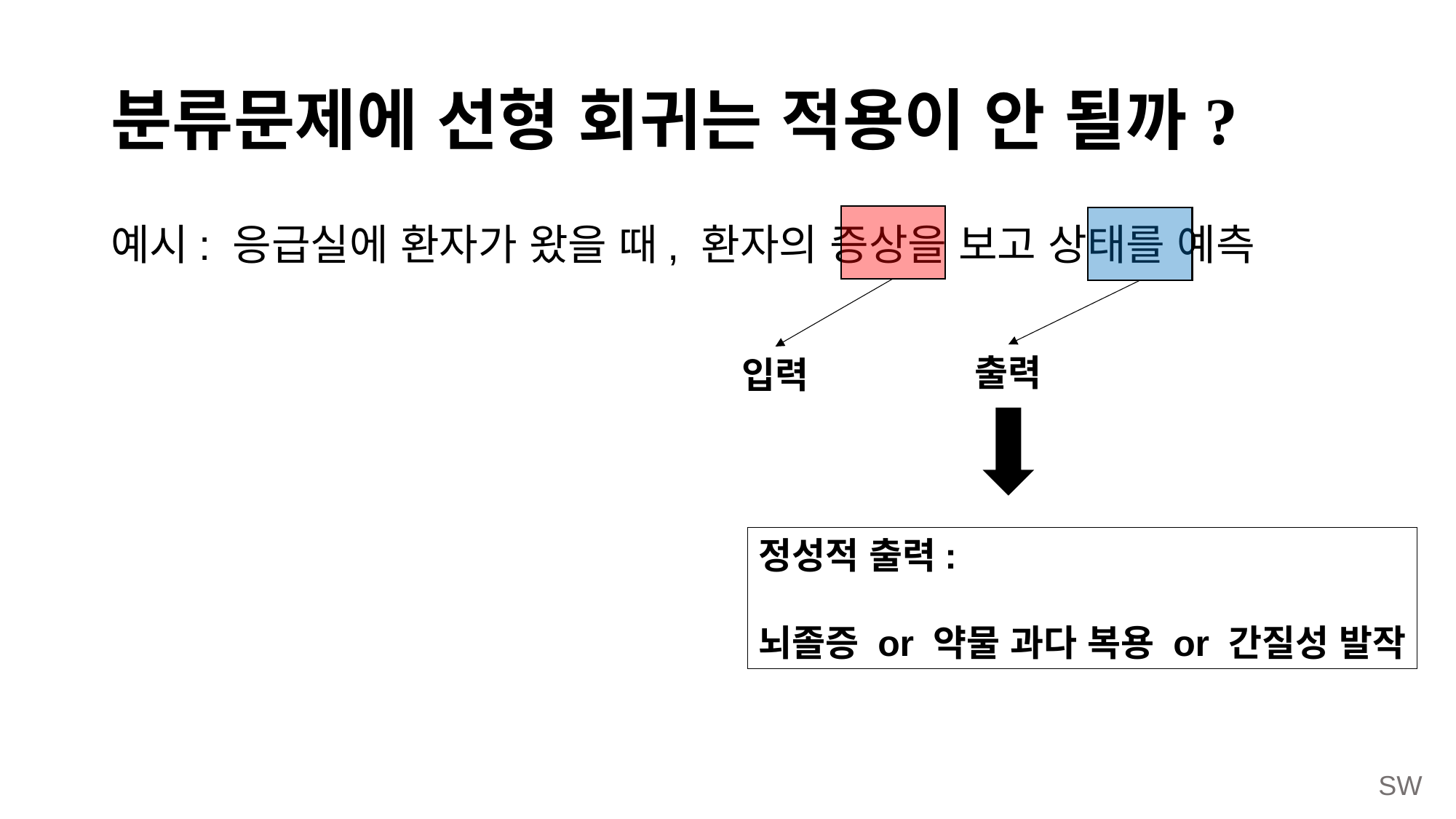

# 분류문제에 선형 회귀는 적용이 안 될까?

예시: 응급실에 환자가 왔을 때, 환자의 증상을 보고 상태를 예측
출력
입력

정성적 출력:

뇌졸증 or 약물 과다 복용 or 간질성 발작